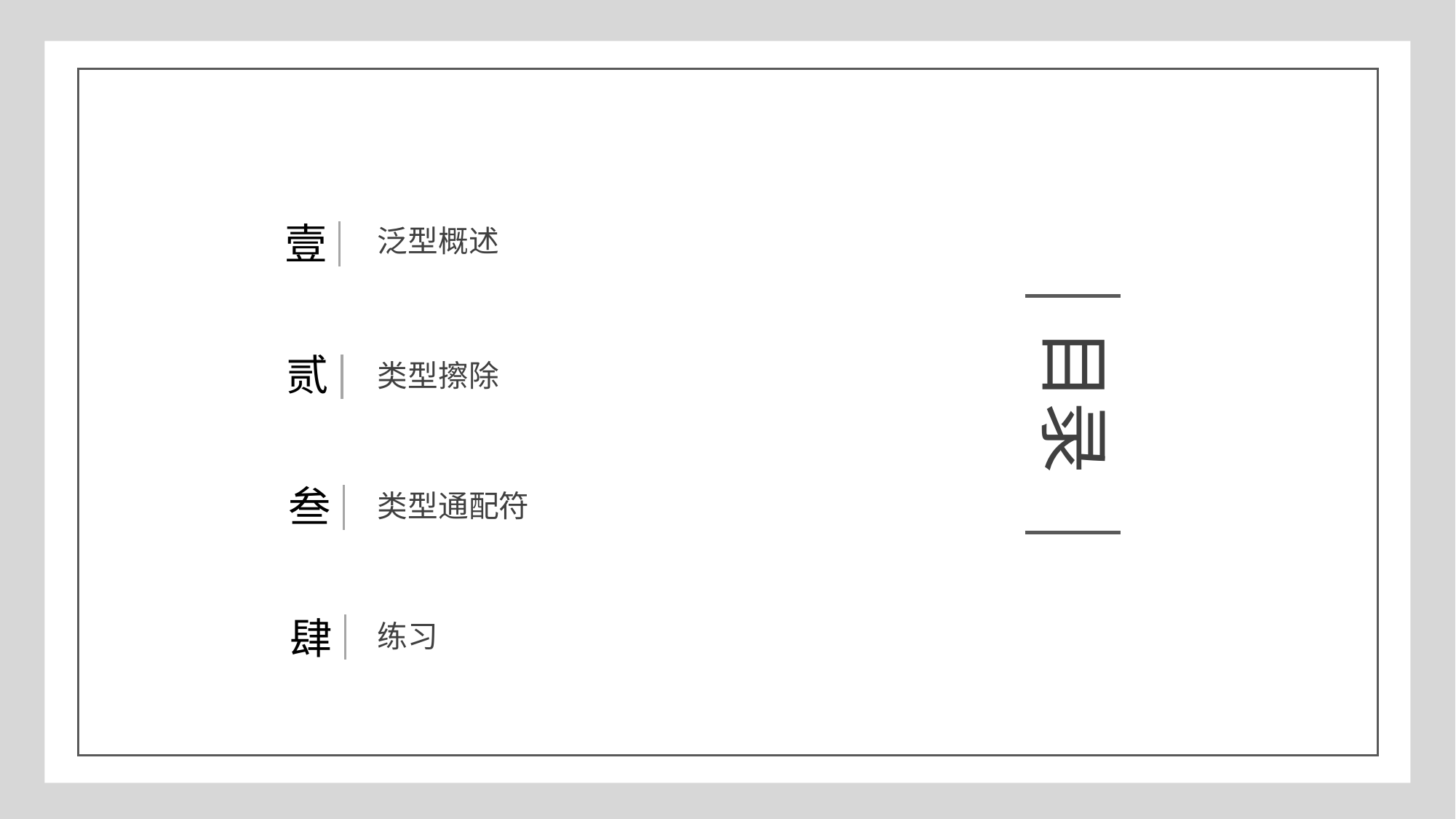

壹
泛型概述
贰
类型擦除

叁
类型通配符
肆
练习
目录